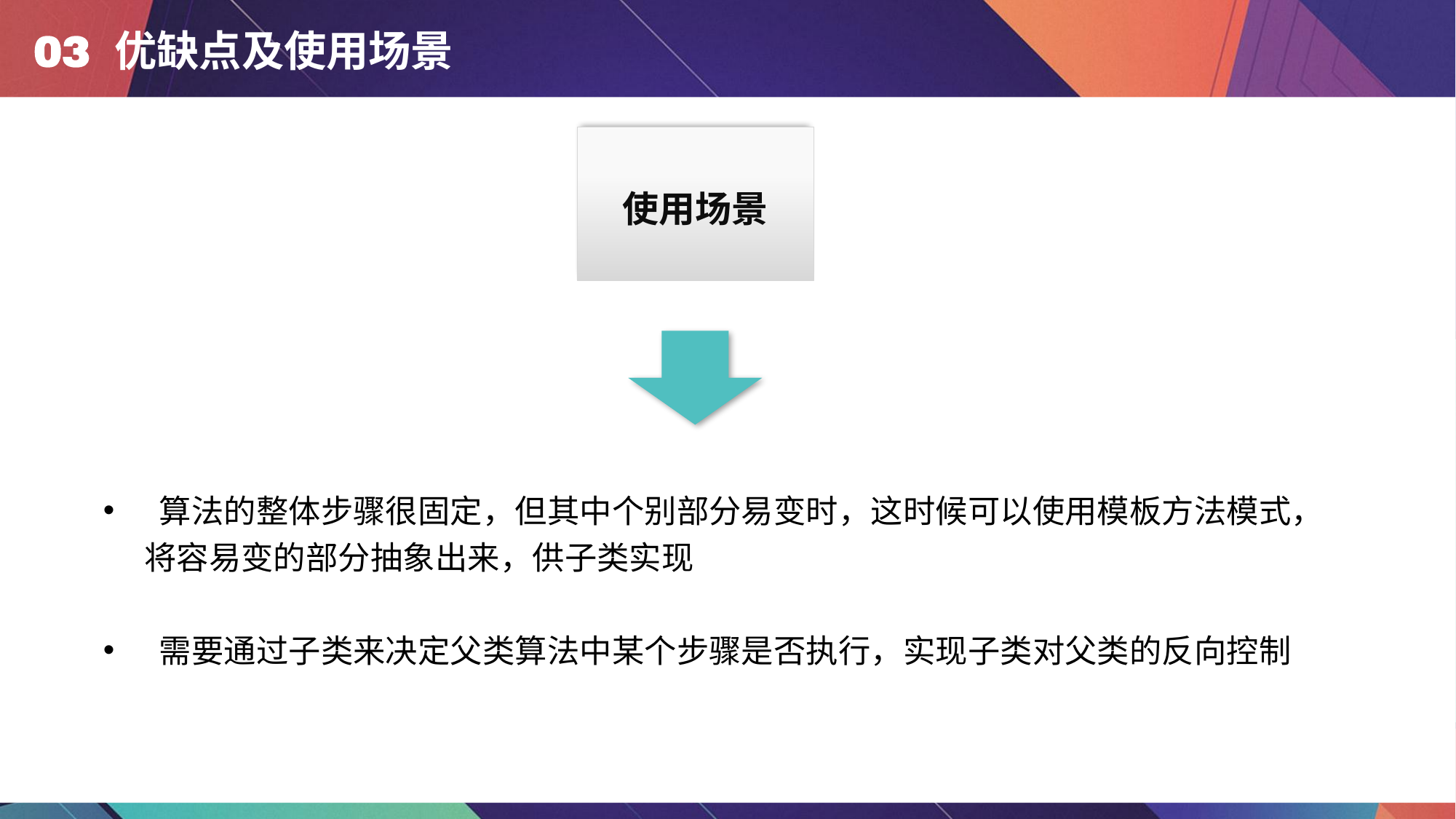

# 03 优缺点及使用场景
使用场景

 算法的整体步骤很固定，但其中个别部分易变时，这时候可以使用模板方法模式， 将容易变的部分抽象出来，供子类实现

 需要通过子类来决定父类算法中某个步骤是否执行，实现子类对父类的反向控制